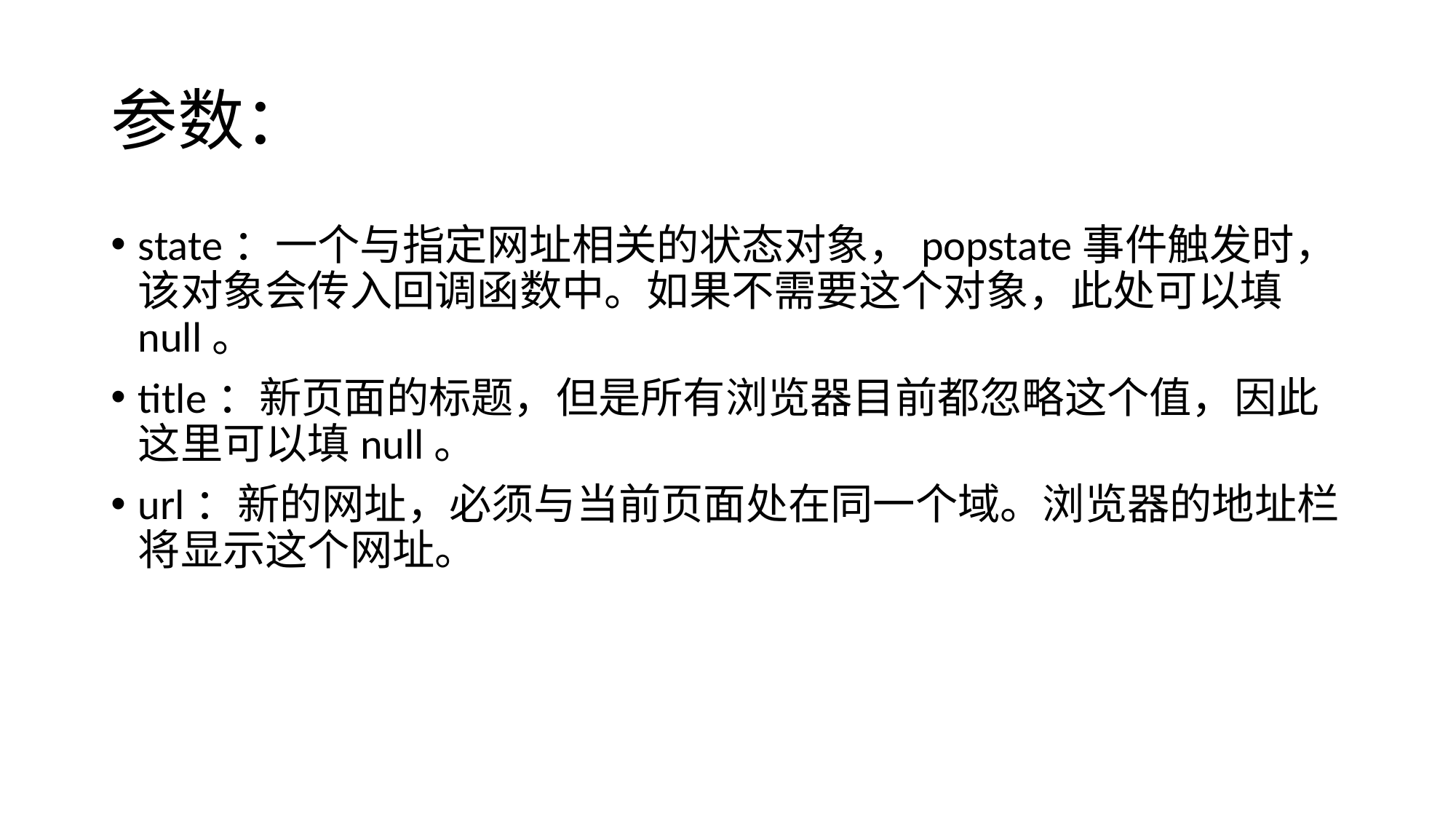

# 参数：
state：一个与指定网址相关的状态对象，popstate事件触发时，该对象会传入回调函数中。如果不需要这个对象，此处可以填null。
title：新页面的标题，但是所有浏览器目前都忽略这个值，因此这里可以填null。
url：新的网址，必须与当前页面处在同一个域。浏览器的地址栏将显示这个网址。